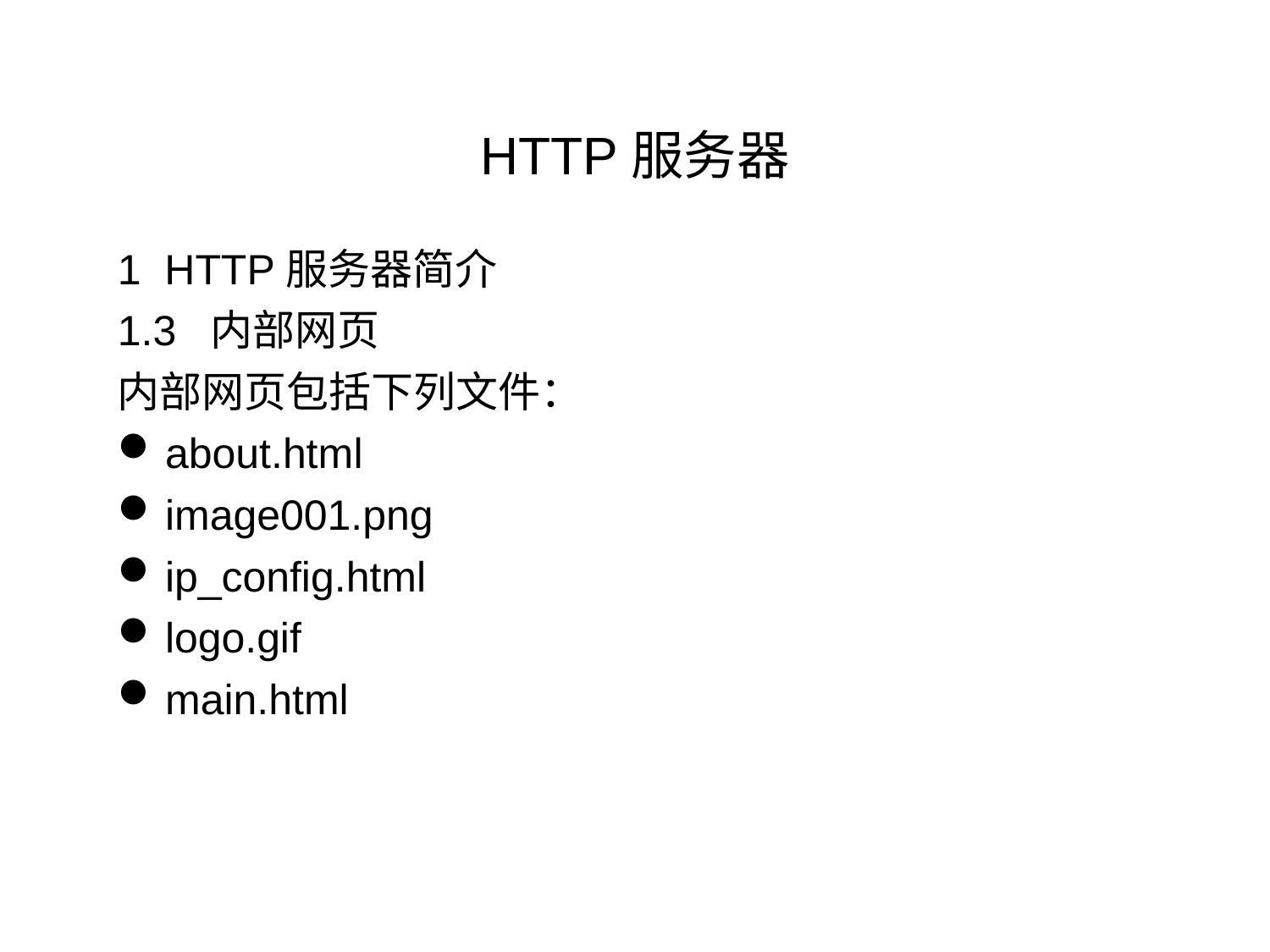

HTTP服务器
1  HTTP服务器简介
1.3  内部网页
内部网页包括下列文件：
about.html
image001.png
ip_config.html
logo.gif
main.html